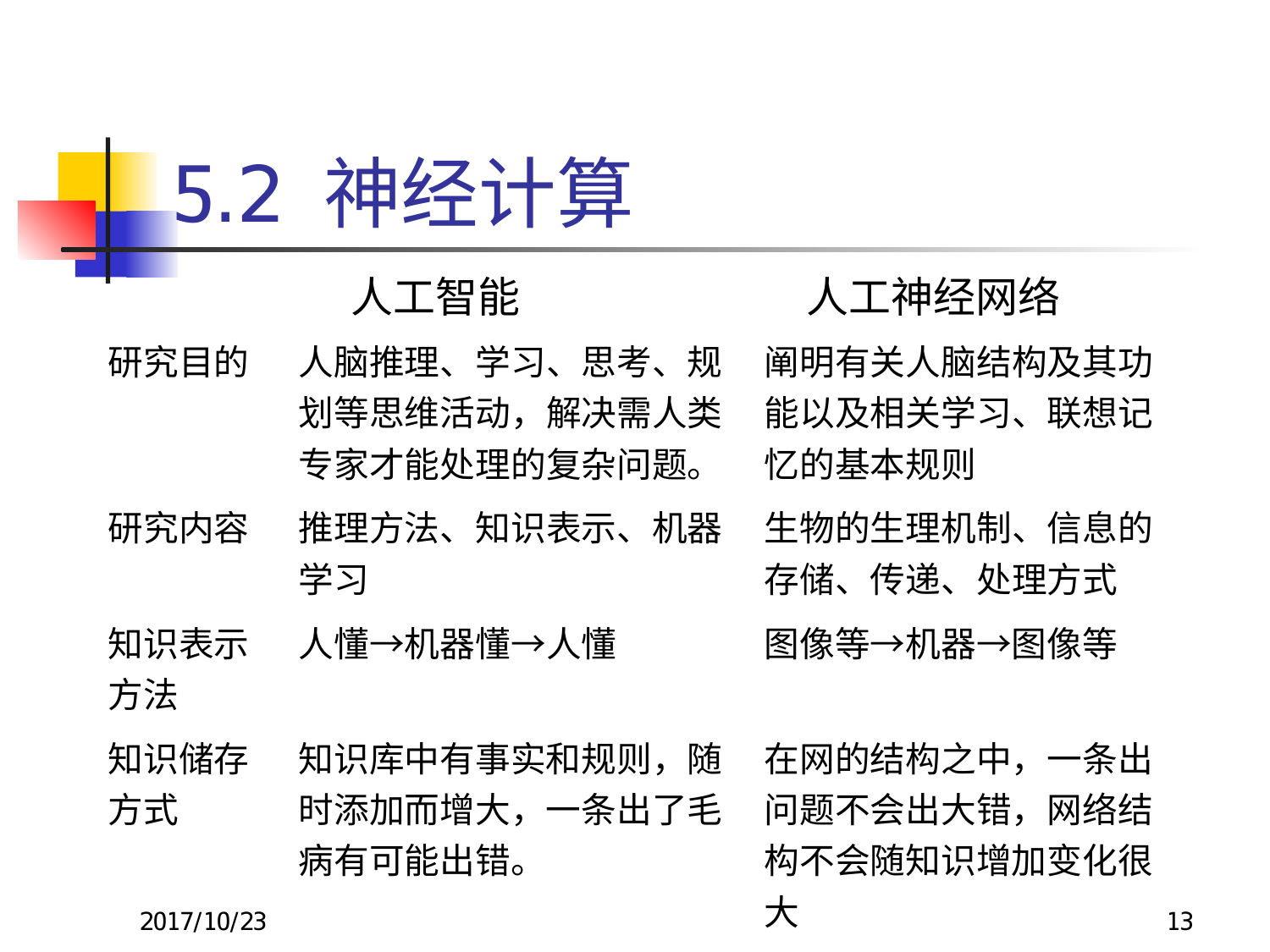

# 5.2 神经计算
人工智能
人工神经网络
| 研究目的 | 人脑推理、学习、思考、规划等思维活动，解决需人类专家才能处理的复杂问题。 | 阐明有关人脑结构及其功能以及相关学习、联想记忆的基本规则 |
| --- | --- | --- |
| 研究内容 | 推理方法、知识表示、机器学习 | 生物的生理机制、信息的存储、传递、处理方式 |
| 知识表示方法 | 人懂→机器懂→人懂 | 图像等→机器→图像等 |
| 知识储存方式 | 知识库中有事实和规则，随时添加而增大，一条出了毛病有可能出错。 | 在网的结构之中，一条出问题不会出大错，网络结构不会随知识增加变化很大 |

2017/10/23
13